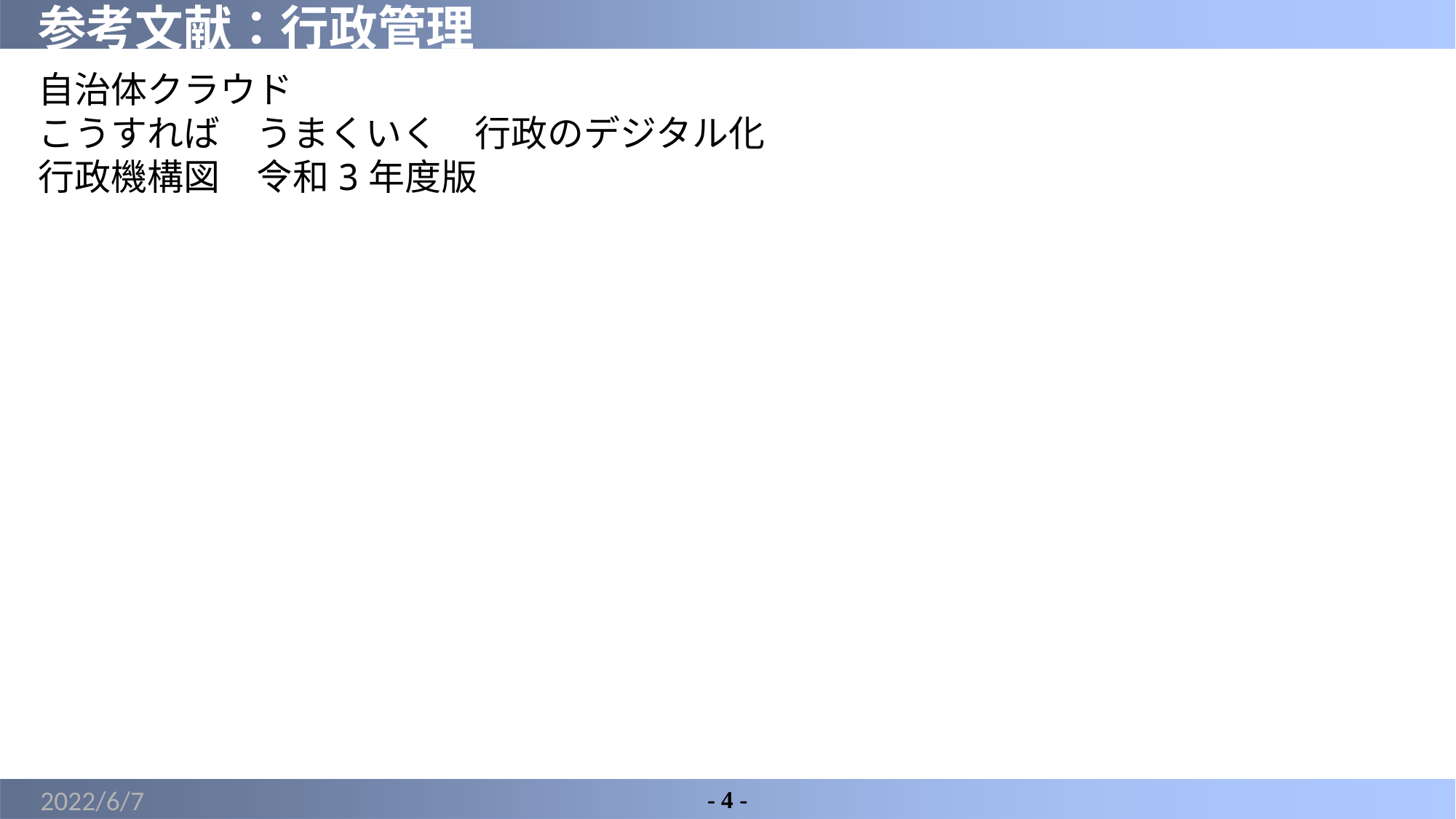

# 参考文献：行政管理
自治体クラウド
こうすれば　うまくいく　行政のデジタル化
行政機構図　令和3年度版
2022/6/7
- 4 -